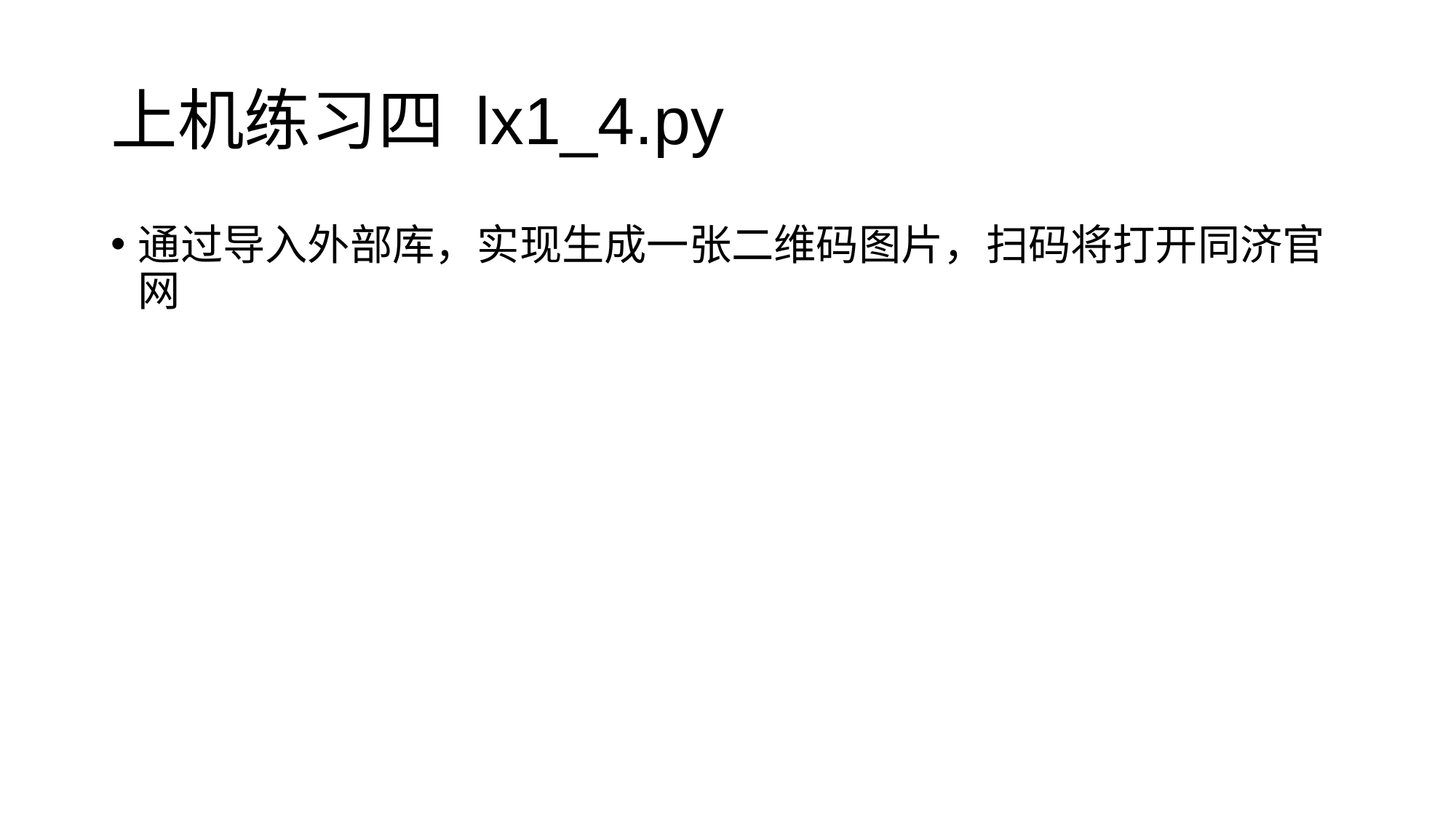

# 上机练习四 lx1_4.py
通过导入外部库，实现生成一张二维码图片，扫码将打开同济官网